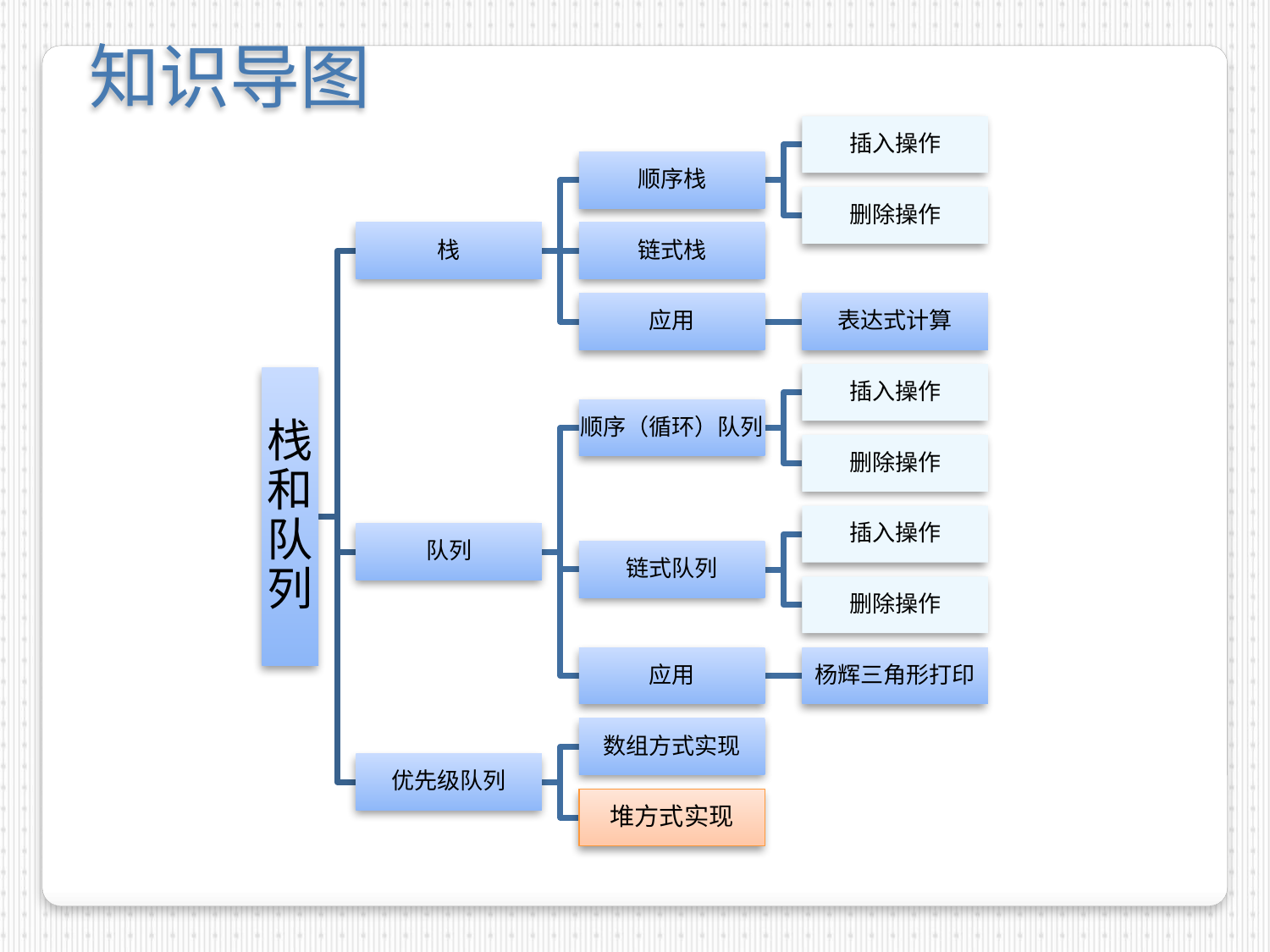

知识导图

栈和队列
栈
顺序栈
插入操作
删除操作
链式栈
应用
表达式计算
队列
顺序（循环）队列
插入操作
删除操作
链式队列
插入操作
删除操作
应用
杨辉三角形打印
优先级队列
数组方式实现
堆方式实现